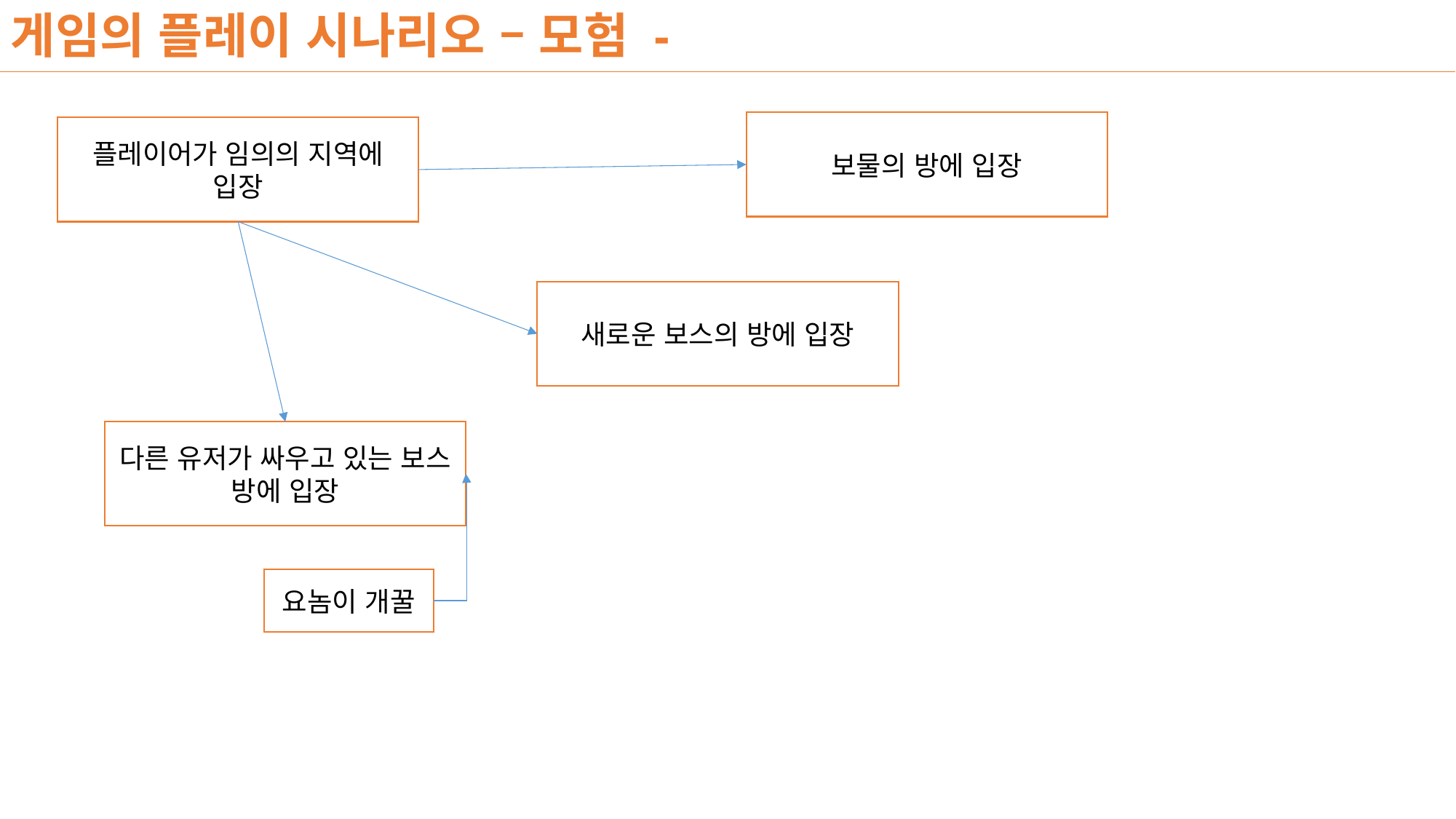

게임의 플레이 시나리오 – 모험 -
보물의 방에 입장
플레이어가 임의의 지역에 입장
새로운 보스의 방에 입장
다른 유저가 싸우고 있는 보스 방에 입장
요놈이 개꿀